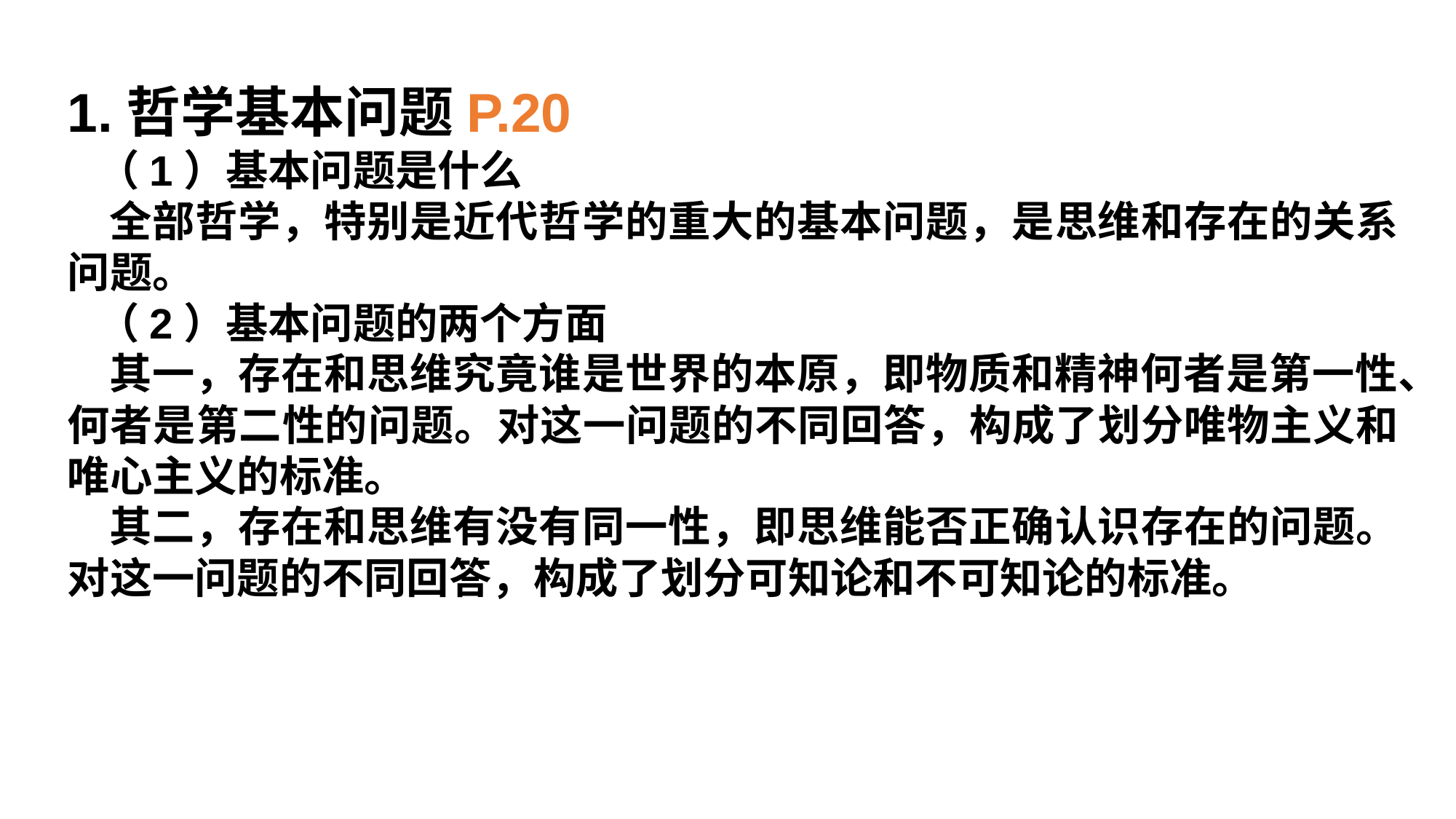

1.哲学基本问题P.20
  （1）基本问题是什么
   全部哲学，特别是近代哲学的重大的基本问题，是思维和存在的关系问题。
  （2）基本问题的两个方面
   其一，存在和思维究竟谁是世界的本原，即物质和精神何者是第一性、何者是第二性的问题。对这一问题的不同回答，构成了划分唯物主义和唯心主义的标准。
   其二，存在和思维有没有同一性，即思维能否正确认识存在的问题。对这一问题的不同回答，构成了划分可知论和不可知论的标准。